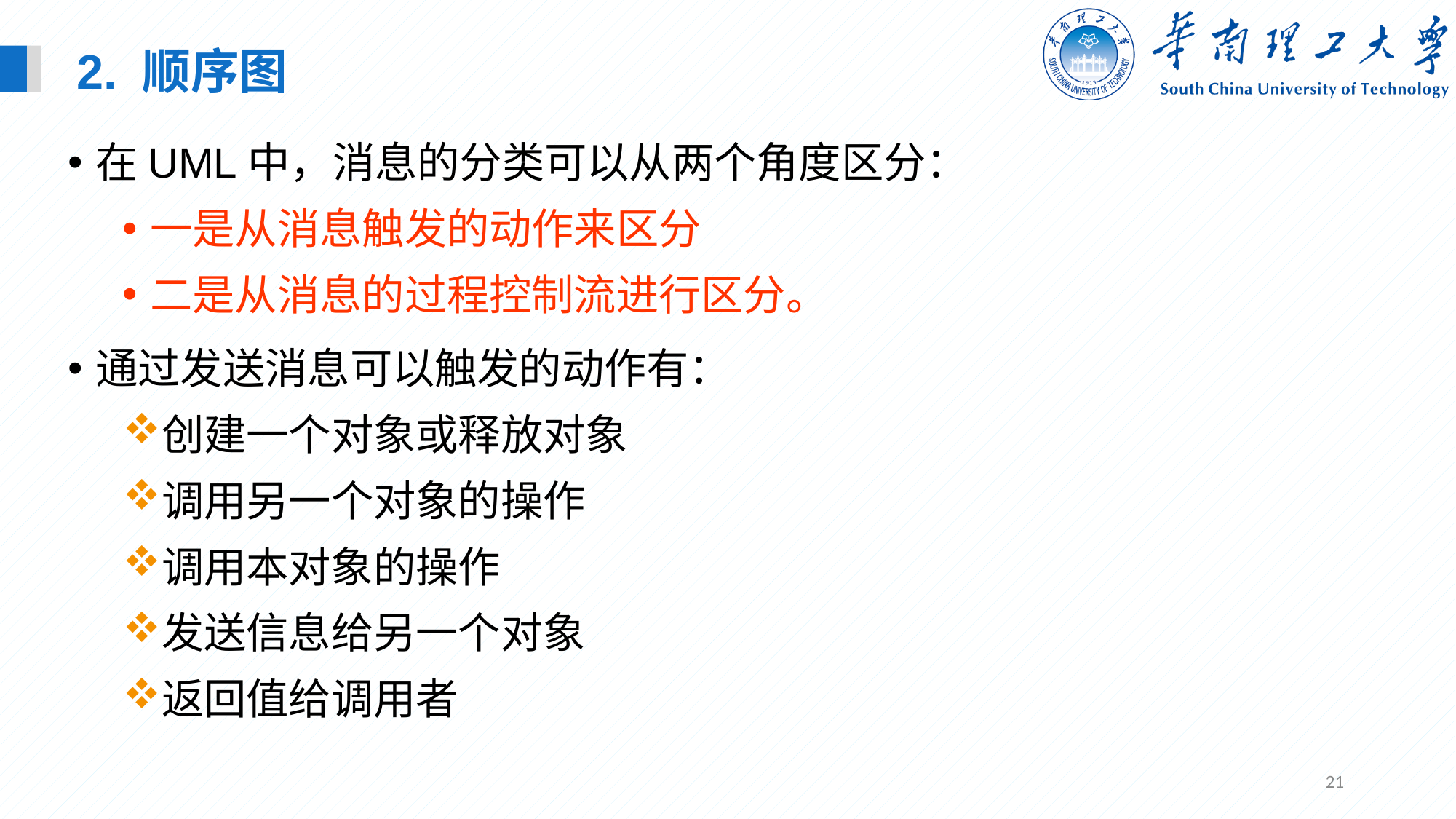

2. 顺序图
在UML中，消息的分类可以从两个角度区分：
一是从消息触发的动作来区分
二是从消息的过程控制流进行区分。
通过发送消息可以触发的动作有：
创建一个对象或释放对象
调用另一个对象的操作
调用本对象的操作
发送信息给另一个对象
返回值给调用者
21